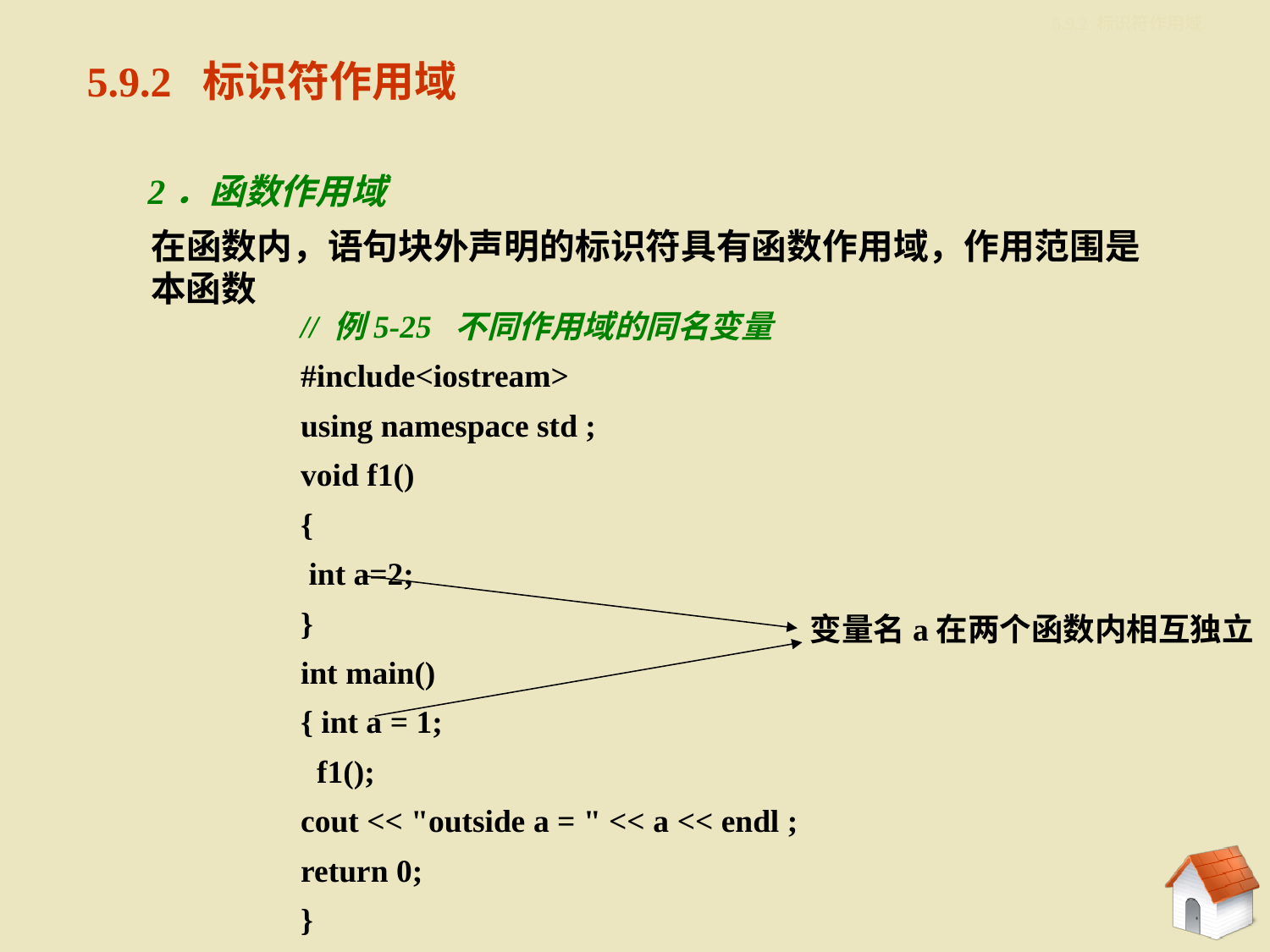

5.9.2 标识符作用域
5.9.2  标识符作用域
2．函数作用域
在函数内，语句块外声明的标识符具有函数作用域，作用范围是本函数
// 例5-25  不同作用域的同名变量
#include<iostream>
using namespace std ;
void f1()
{
 int a=2;
}
int main()
{ int a = 1;
  f1();
cout << "outside a = " << a << endl ;
return 0;
}

变量名a在两个函数内相互独立